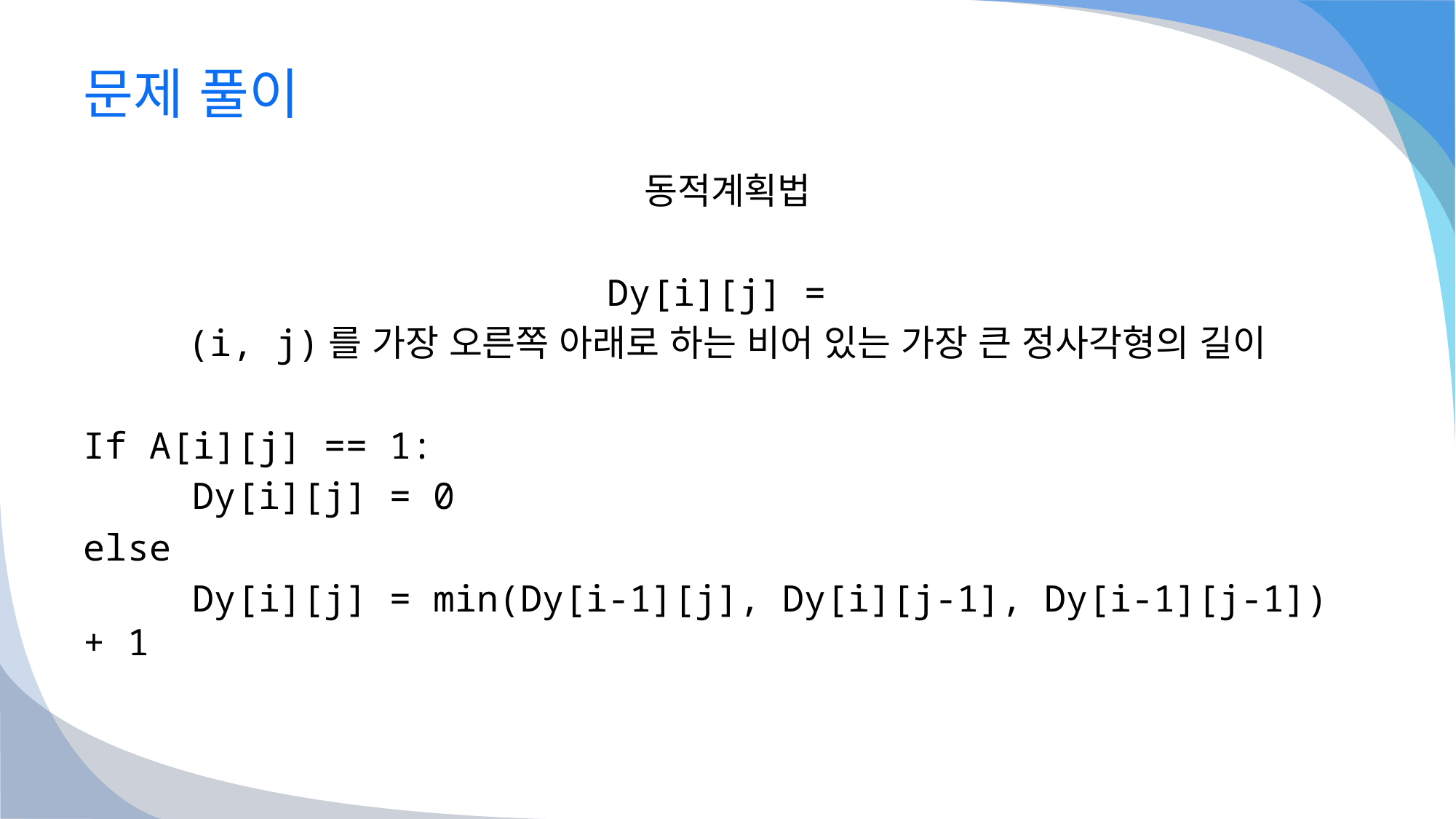

# 문제 풀이
동적계획법

Dy[i][j] =
(i, j)를 가장 오른쪽 아래로 하는 비어 있는 가장 큰 정사각형의 길이

If A[i][j] == 1:
	Dy[i][j] = 0
else
	Dy[i][j] = min(Dy[i-1][j], Dy[i][j-1], Dy[i-1][j-1]) + 1